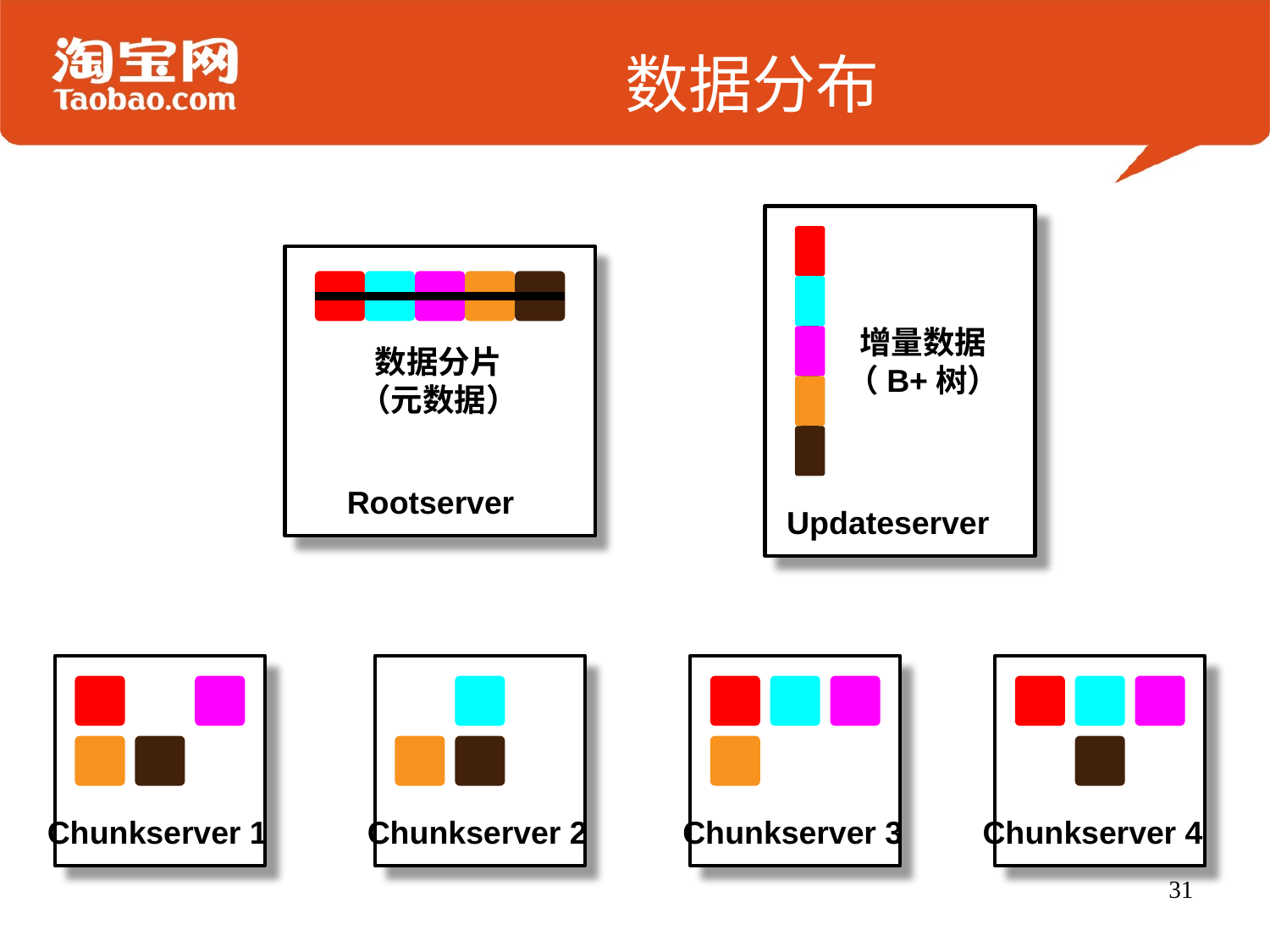

# 数据分布

Updateserver

Rootserver

增量数据
（B+树）

数据分片
（元数据）

Chunkserver 1

Chunkserver 2

Chunkserver 3

Chunkserver 4

31